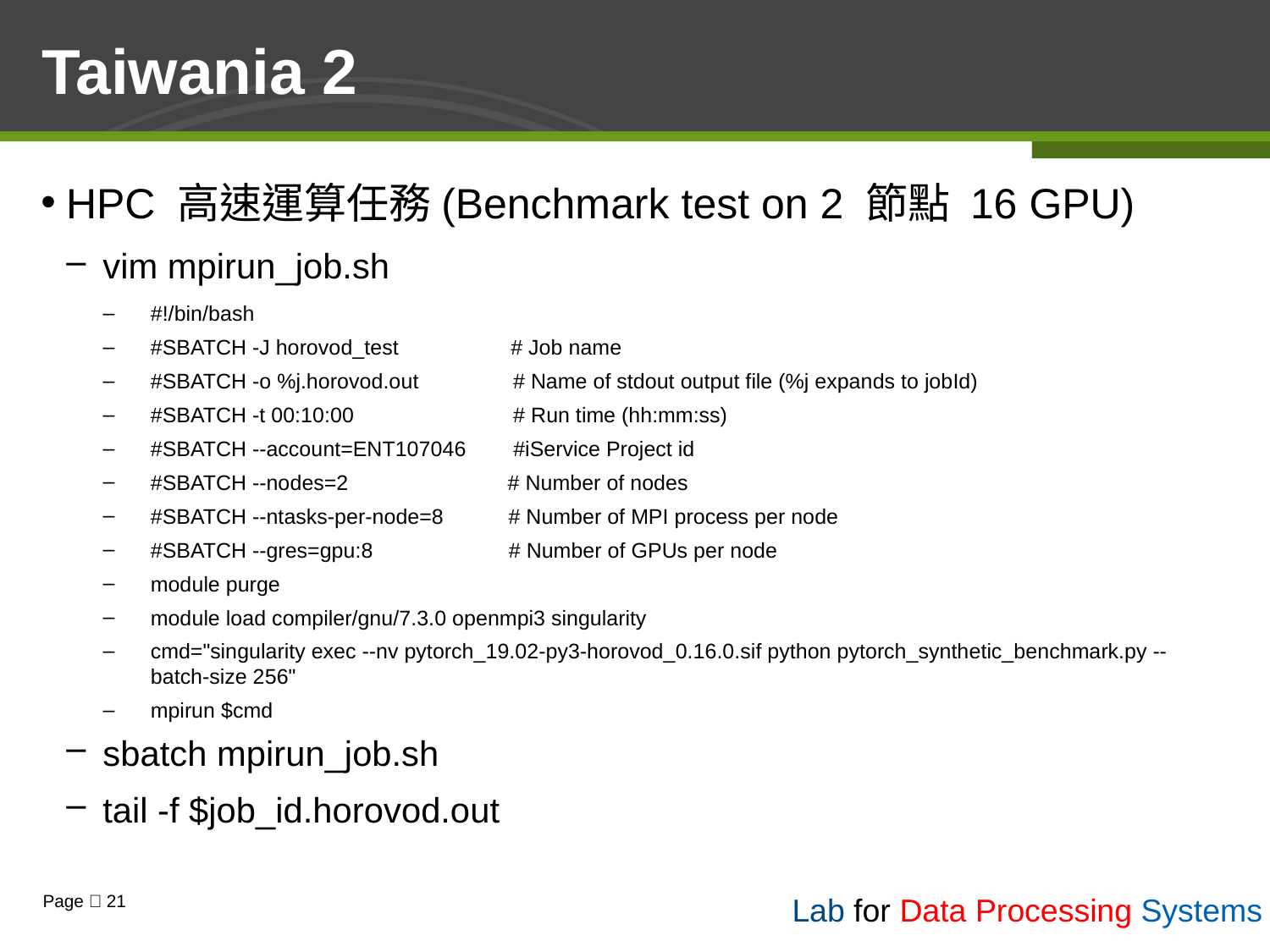

# Taiwania 2
HPC 高速運算任務(Benchmark test on 2 節點 16 GPU)
vim mpirun_job.sh
#!/bin/bash
#SBATCH -J horovod_test                   # Job name
#SBATCH -o %j.horovod.out                # Name of stdout output file (%j expands to jobId)
#SBATCH -t 00:10:00                           # Run time (hh:mm:ss)
#SBATCH --account=ENT107046        #iService Project id
#SBATCH --nodes=2                           # Number of nodes
#SBATCH --ntasks-per-node=8           # Number of MPI process per node
#SBATCH --gres=gpu:8                       # Number of GPUs per node
module purge
module load compiler/gnu/7.3.0 openmpi3 singularity
cmd="singularity exec --nv pytorch_19.02-py3-horovod_0.16.0.sif python pytorch_synthetic_benchmark.py --batch-size 256"
mpirun $cmd
sbatch mpirun_job.sh
tail -f $job_id.horovod.out